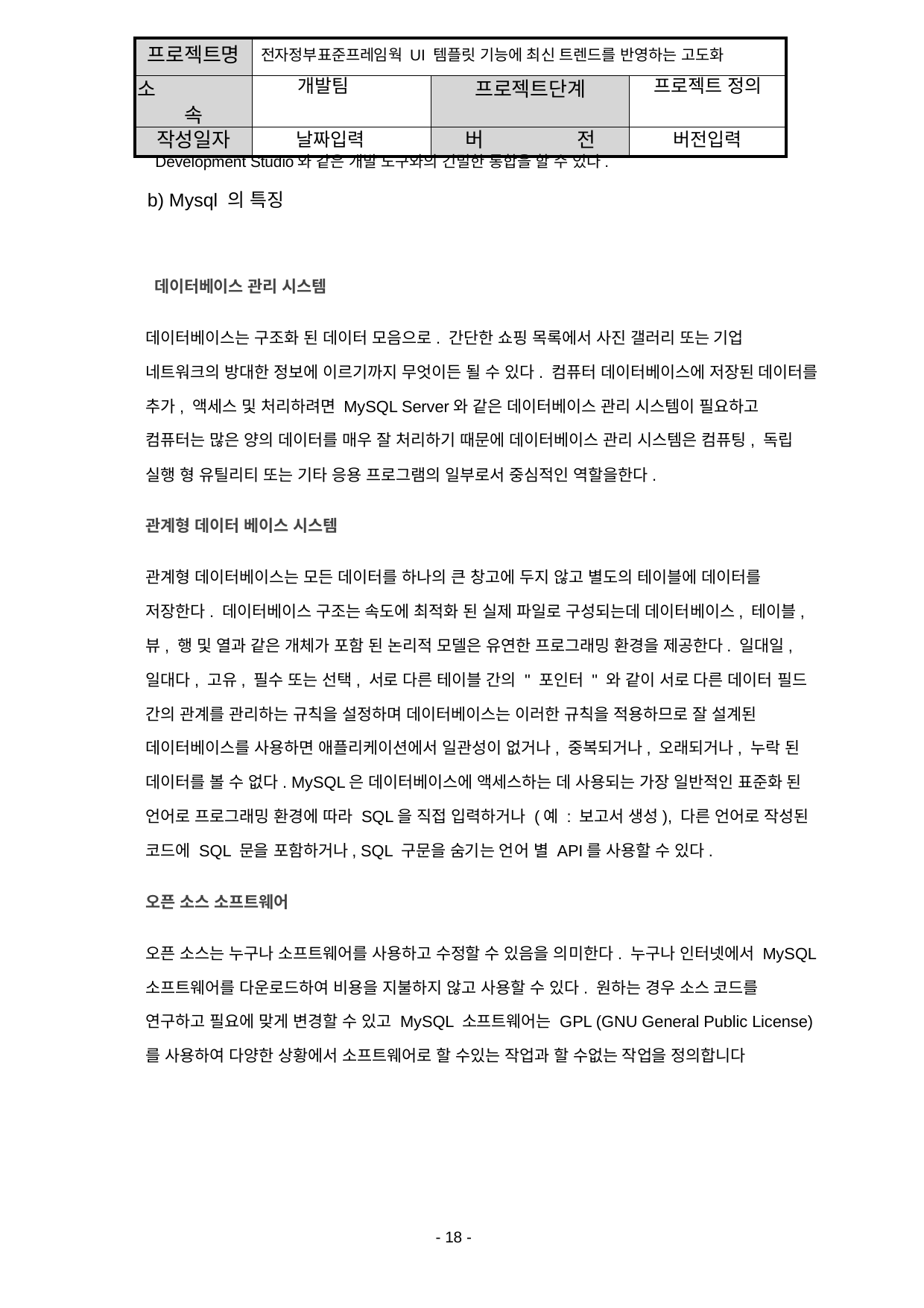

| 프로젝트명 | 전자정부표준프레임웍 UI 템플릿 기능에 최신 트렌드를 반영하는 고도화 |  |  |
| --- | --- | --- | --- |
| 소 속 | 개발팀 | 프로젝트단계 | 프로젝트 정의 |
| 작성일자 | 날짜입력 | 버 전 | 버전입력 |
Development Studio와 같은 개발 도구와의 긴밀한 통합을 할 수 있다.

b) Mysql 의 특징

 데이터베이스 관리 시스템
데이터베이스는 구조화 된 데이터 모음으로. 간단한 쇼핑 목록에서 사진 갤러리 또는 기업 네트워크의 방대한 정보에 이르기까지 무엇이든 될 수 있다. 컴퓨터 데이터베이스에 저장된 데이터를 추가, 액세스 및 처리하려면 MySQL Server와 같은 데이터베이스 관리 시스템이 필요하고 컴퓨터는 많은 양의 데이터를 매우 잘 처리하기 때문에 데이터베이스 관리 시스템은 컴퓨팅, 독립 실행 형 유틸리티 또는 기타 응용 프로그램의 일부로서 중심적인 역할을한다.
관계형 데이터 베이스 시스템
관계형 데이터베이스는 모든 데이터를 하나의 큰 창고에 두지 않고 별도의 테이블에 데이터를 저장한다. 데이터베이스 구조는 속도에 최적화 된 실제 파일로 구성되는데 데이터베이스, 테이블, 뷰, 행 및 열과 같은 개체가 포함 된 논리적 모델은 유연한 프로그래밍 환경을 제공한다. 일대일, 일대다, 고유, 필수 또는 선택, 서로 다른 테이블 간의 " 포인터 " 와 같이 서로 다른 데이터 필드 간의 관계를 관리하는 규칙을 설정하며 데이터베이스는 이러한 규칙을 적용하므로 잘 설계된 데이터베이스를 사용하면 애플리케이션에서 일관성이 없거나, 중복되거나, 오래되거나, 누락 된 데이터를 볼 수 없다. MySQL은 데이터베이스에 액세스하는 데 사용되는 가장 일반적인 표준화 된 언어로 프로그래밍 환경에 따라 SQL을 직접 입력하거나 (예 : 보고서 생성), 다른 언어로 작성된 코드에 SQL 문을 포함하거나, SQL 구문을 숨기는 언어 별 API를 사용할 수 있다.
오픈 소스 소프트웨어
오픈 소스는 누구나 소프트웨어를 사용하고 수정할 수 있음을 의미한다. 누구나 인터넷에서 MySQL 소프트웨어를 다운로드하여 비용을 지불하지 않고 사용할 수 있다. 원하는 경우 소스 코드를 연구하고 필요에 맞게 변경할 수 있고 MySQL 소프트웨어는 GPL (GNU General Public License)를 사용하여 다양한 상황에서 소프트웨어로 할 수있는 작업과 할 수없는 작업을 정의합니다

- 18 -